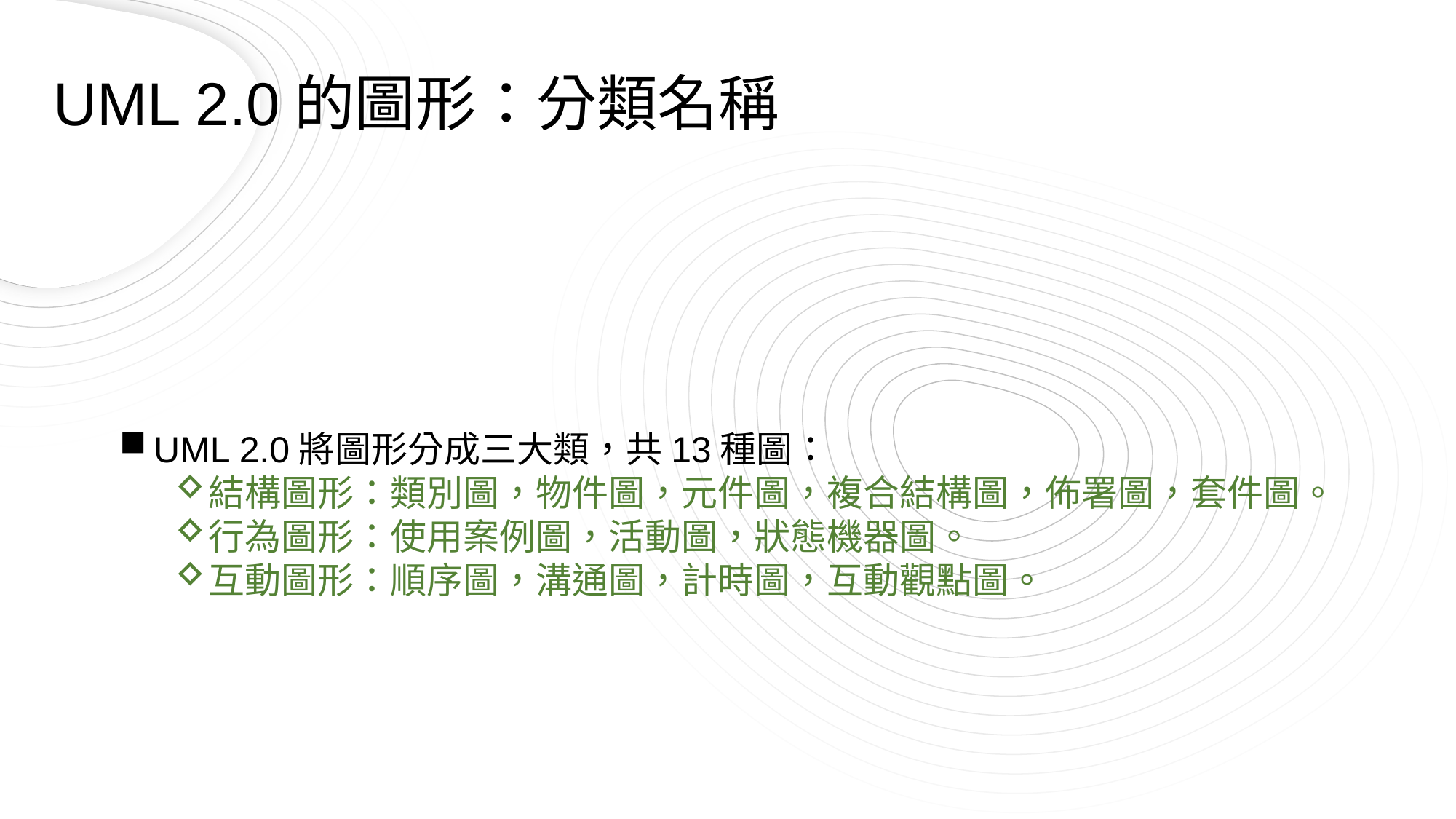

UML 2.0的圖形：分類名稱
UML 2.0將圖形分成三大類，共13種圖：
結構圖形：類別圖，物件圖，元件圖，複合結構圖，佈署圖，套件圖。
行為圖形：使用案例圖，活動圖，狀態機器圖。
互動圖形：順序圖，溝通圖，計時圖，互動觀點圖。